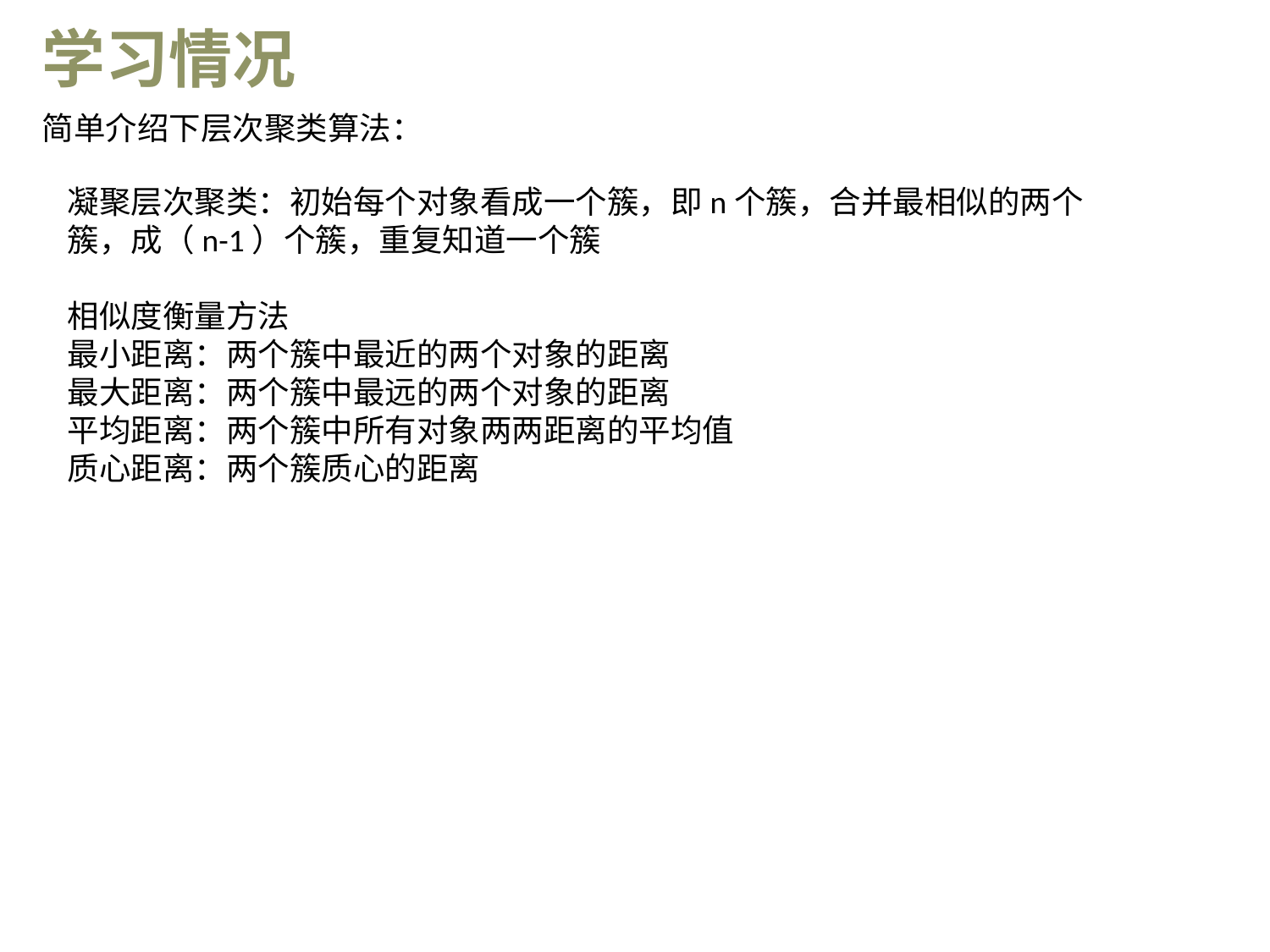

学习情况
简单介绍下层次聚类算法：
凝聚层次聚类：初始每个对象看成一个簇，即n个簇，合并最相似的两个簇，成（n-1）个簇，重复知道一个簇

相似度衡量方法
最小距离：两个簇中最近的两个对象的距离
最大距离：两个簇中最远的两个对象的距离
平均距离：两个簇中所有对象两两距离的平均值
质心距离：两个簇质心的距离